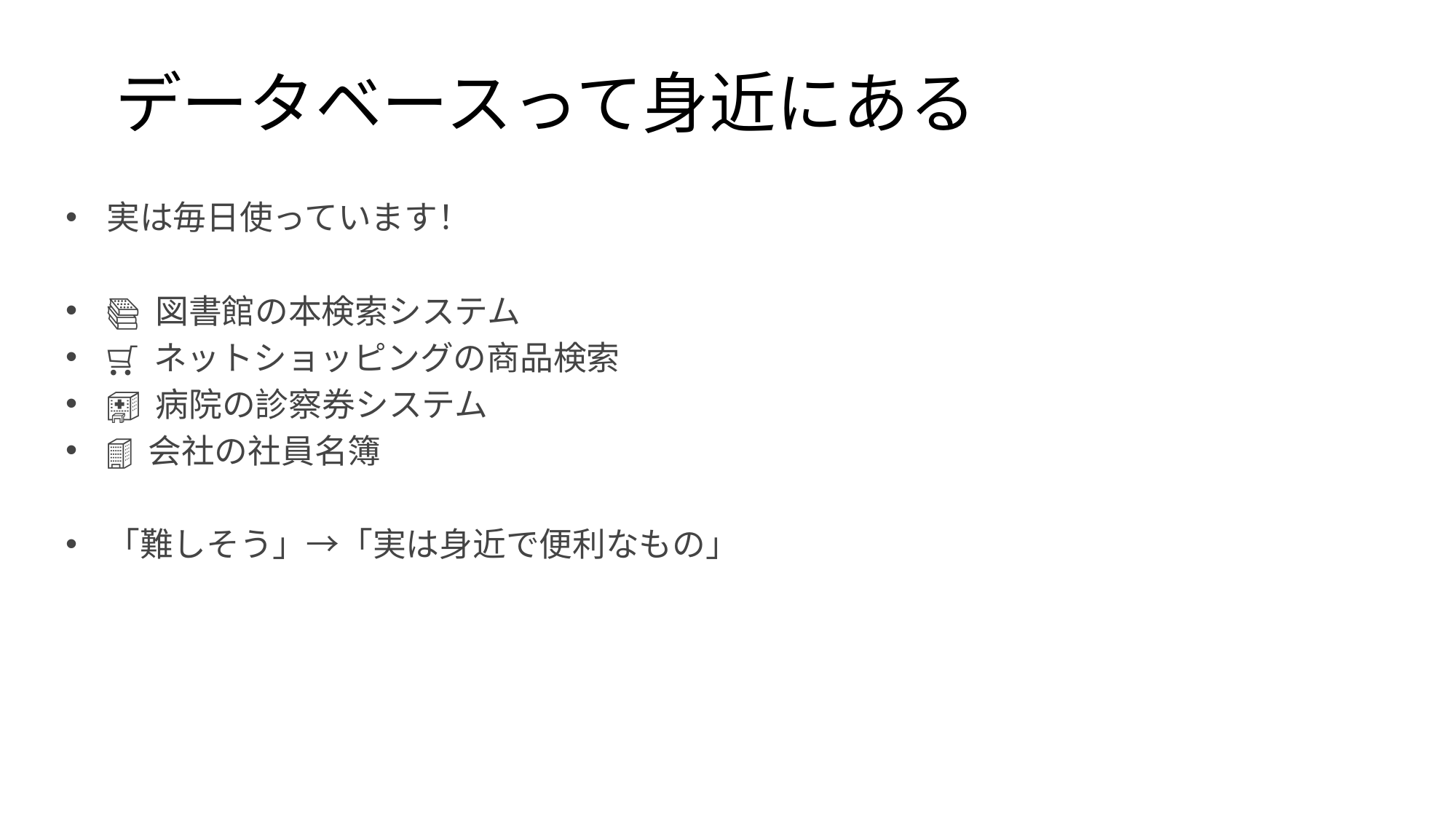

# データベースって身近にある
実は毎日使っています！

📚 図書館の本検索システム
🛒 ネットショッピングの商品検索
🏥 病院の診察券システム
🏢 会社の社員名簿

「難しそう」→「実は身近で便利なもの」